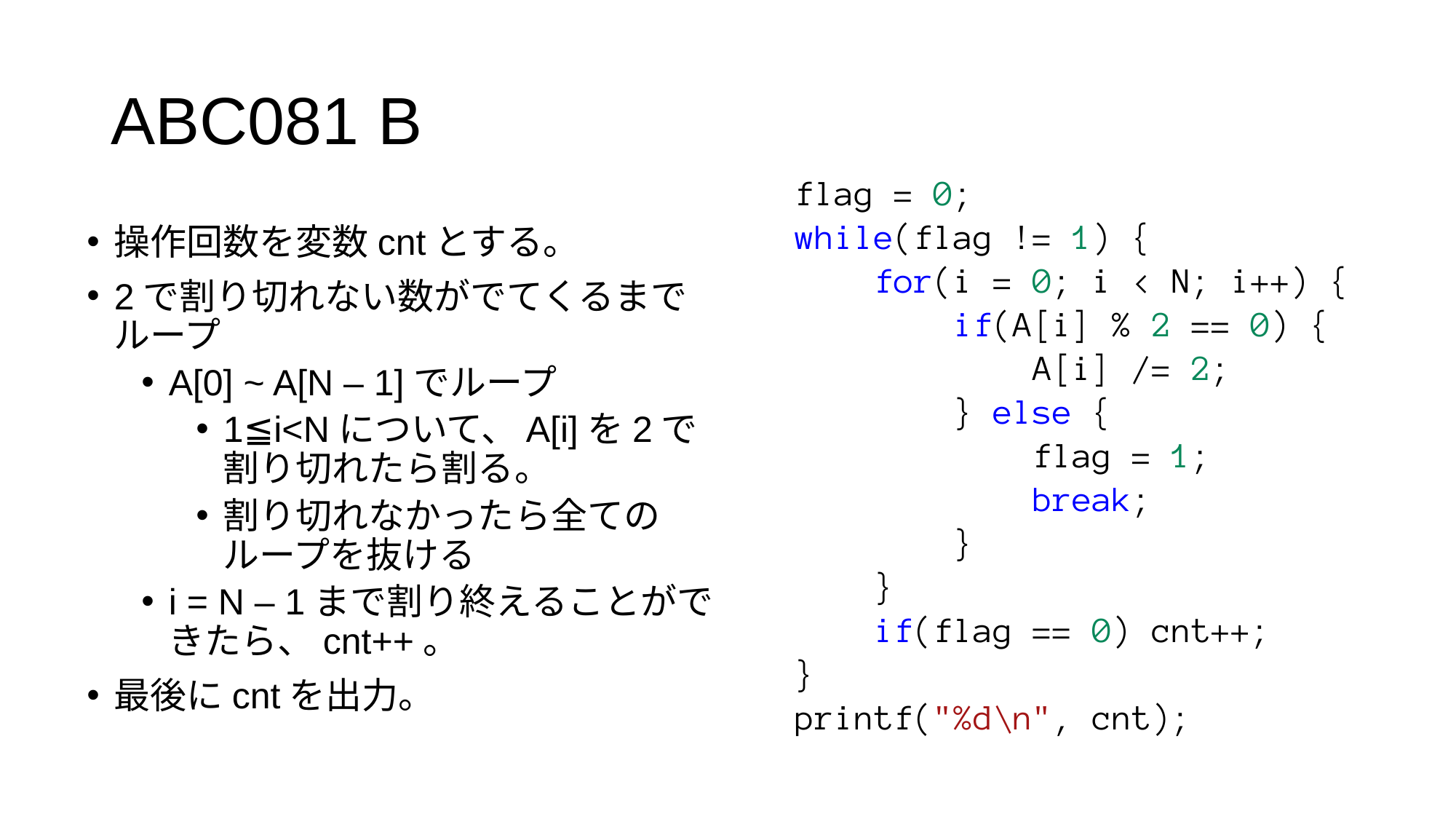

# ABC081 B
flag = 0;
while(flag != 1) {
    for(i = 0; i < N; i++) {
        if(A[i] % 2 == 0) {
            A[i] /= 2;
        } else {
            flag = 1;
            break;
        }
    }
    if(flag == 0) cnt++;
}
printf("%d\n", cnt);

操作回数を変数cntとする。
2で割り切れない数がでてくるまでループ
A[0] ~ A[N – 1]でループ
1≦i<Nについて、A[i]を2で割り切れたら割る。
割り切れなかったら全てのループを抜ける
i = N – 1まで割り終えることができたら、cnt++。
最後にcntを出力。